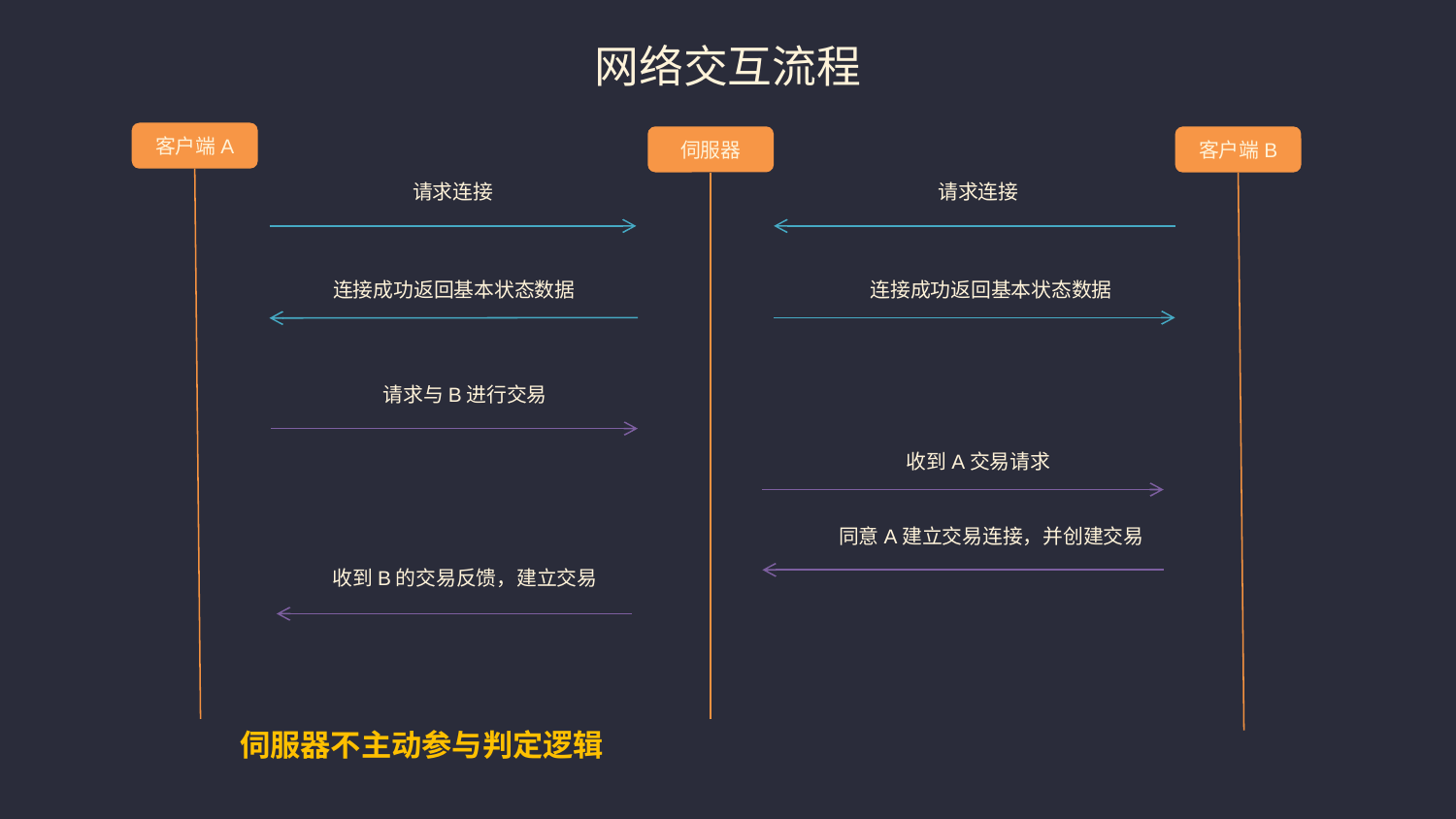

# 网络交互流程
客户端A
伺服器
客户端B
请求连接
请求连接
连接成功返回基本状态数据
连接成功返回基本状态数据
请求与B进行交易
收到A交易请求
同意A建立交易连接，并创建交易
收到B的交易反馈，建立交易
伺服器不主动参与判定逻辑